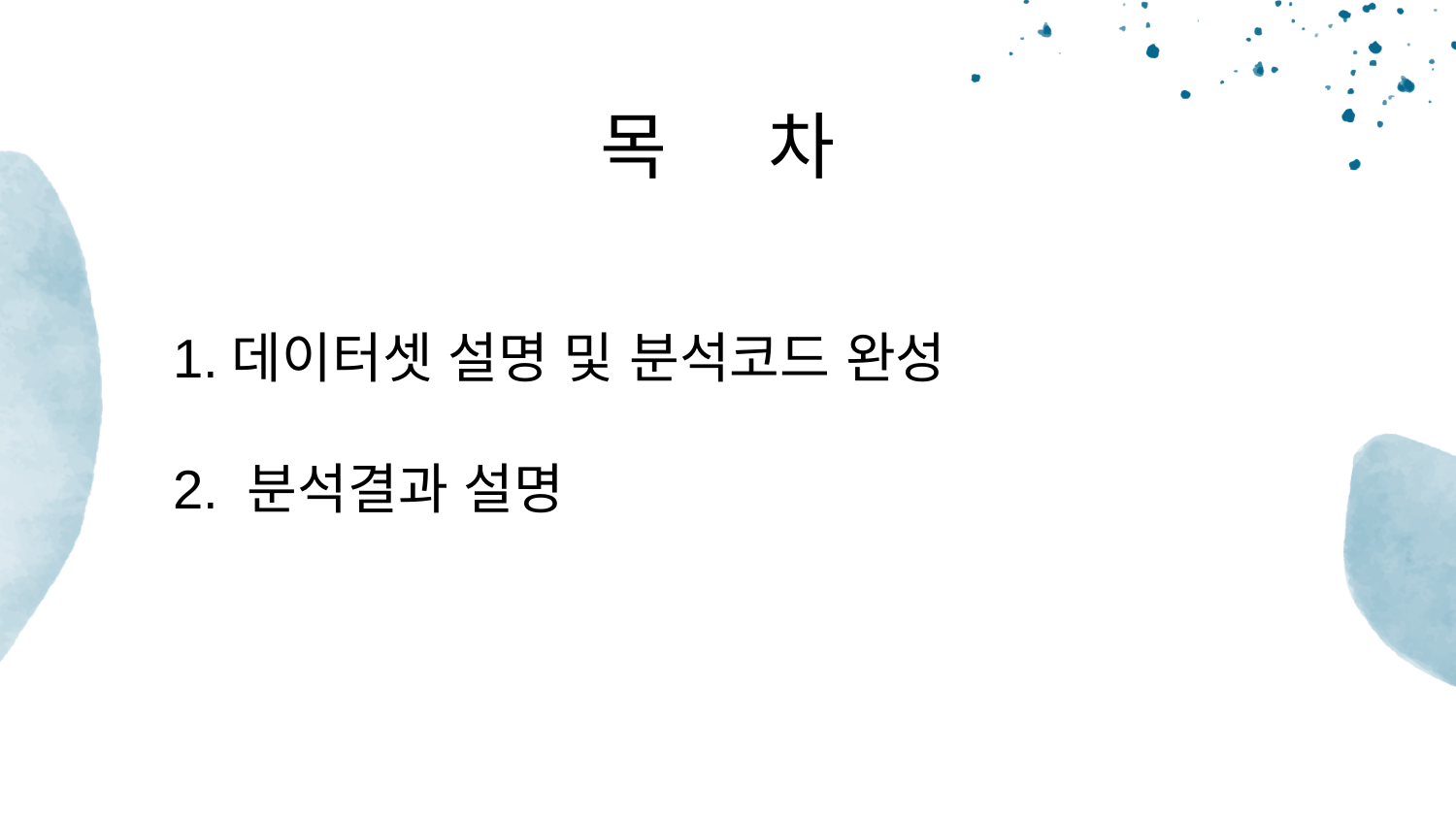

# 목     차
1.데이터셋 설명 및 분석코드 완성

2. 분석결과 설명